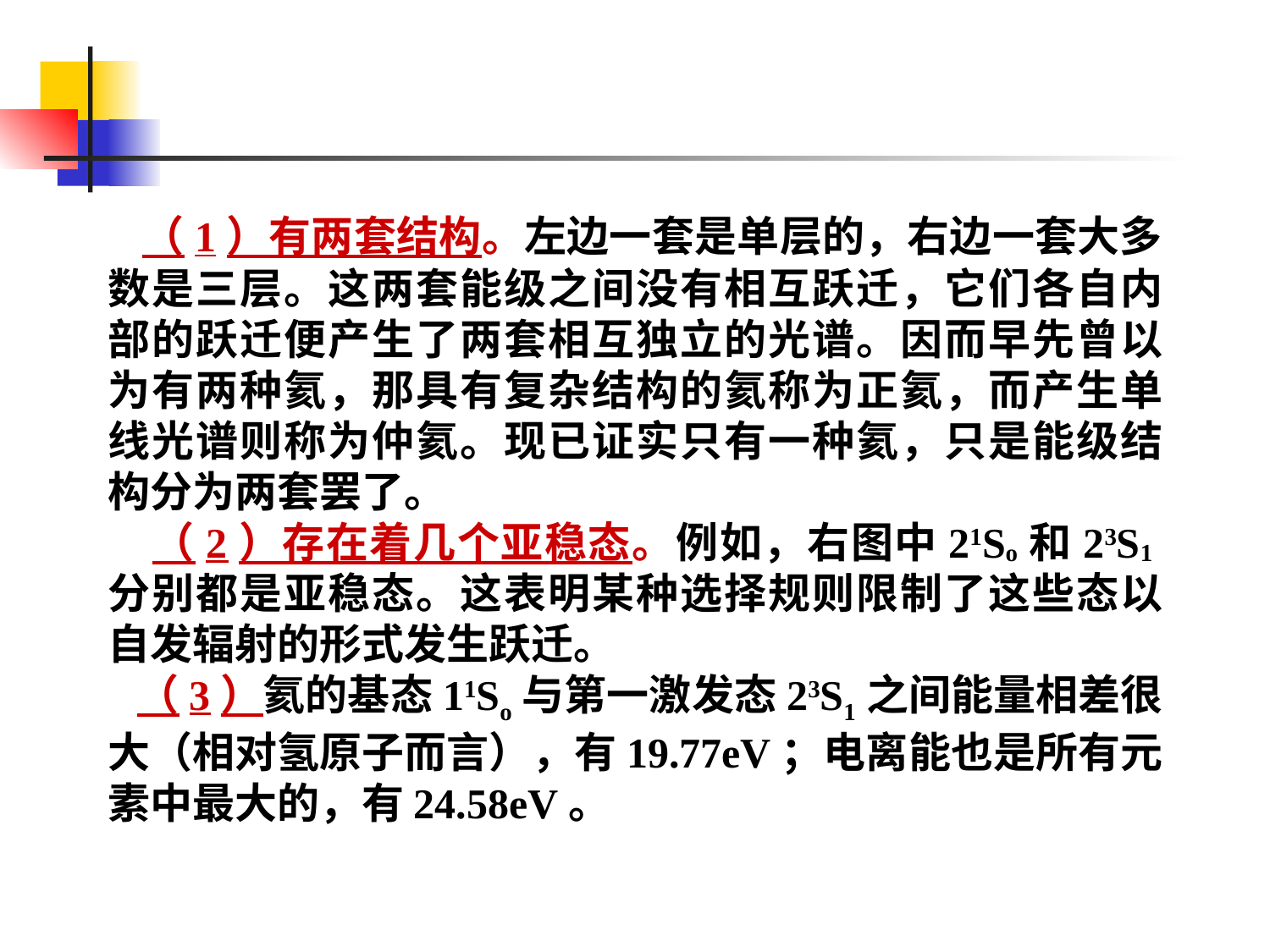

（1）有两套结构。左边一套是单层的，右边一套大多数是三层。这两套能级之间没有相互跃迁，它们各自内部的跃迁便产生了两套相互独立的光谱。因而早先曾以为有两种氦，那具有复杂结构的氦称为正氦，而产生单线光谱则称为仲氦。现已证实只有一种氦，只是能级结构分为两套罢了。
   （2）存在着几个亚稳态。例如，右图中21So和23S1分别都是亚稳态。这表明某种选择规则限制了这些态以自发辐射的形式发生跃迁。
  （3）氦的基态11So与第一激发态23S1之间能量相差很大（相对氢原子而言），有19.77eV；电离能也是所有元素中最大的，有24.58eV。